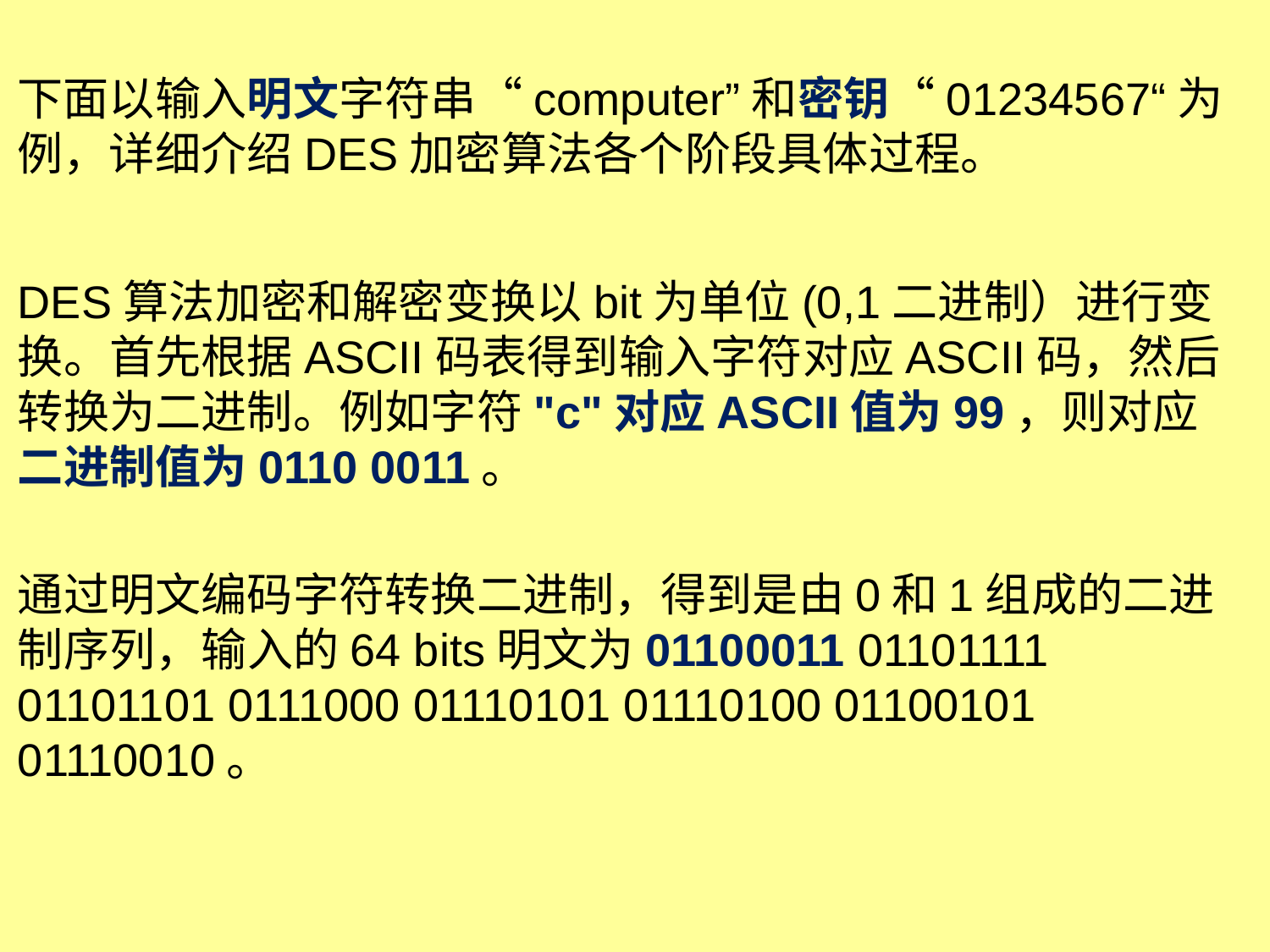

下面以输入明文字符串“computer”和密钥“01234567“为例，详细介绍DES加密算法各个阶段具体过程。

DES算法加密和解密变换以bit为单位(0,1二进制）进行变换。首先根据ASCII码表得到输入字符对应ASCII码，然后转换为二进制。例如字符"c"对应ASCII值为99，则对应二进制值为0110 0011。

通过明文编码字符转换二进制，得到是由0和1组成的二进制序列，输入的64 bits明文为01100011 01101111 01101101 0111000 01110101 01110100 01100101 01110010。